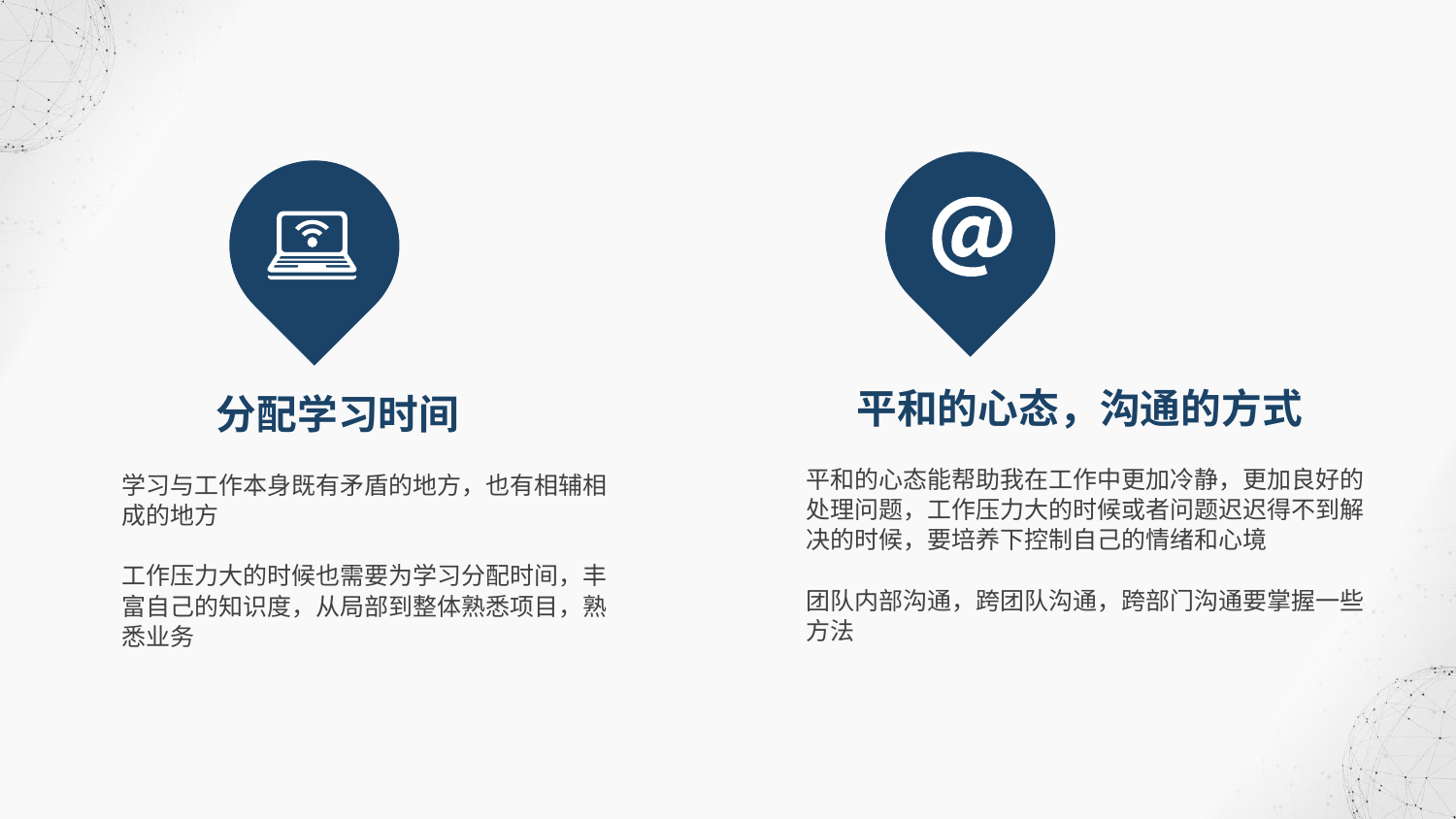

平和的心态，沟通的方式
分配学习时间
平和的心态能帮助我在工作中更加冷静，更加良好的处理问题，工作压力大的时候或者问题迟迟得不到解决的时候，要培养下控制自己的情绪和心境

团队内部沟通，跨团队沟通，跨部门沟通要掌握一些方法
学习与工作本身既有矛盾的地方，也有相辅相成的地方

工作压力大的时候也需要为学习分配时间，丰富自己的知识度，从局部到整体熟悉项目，熟悉业务